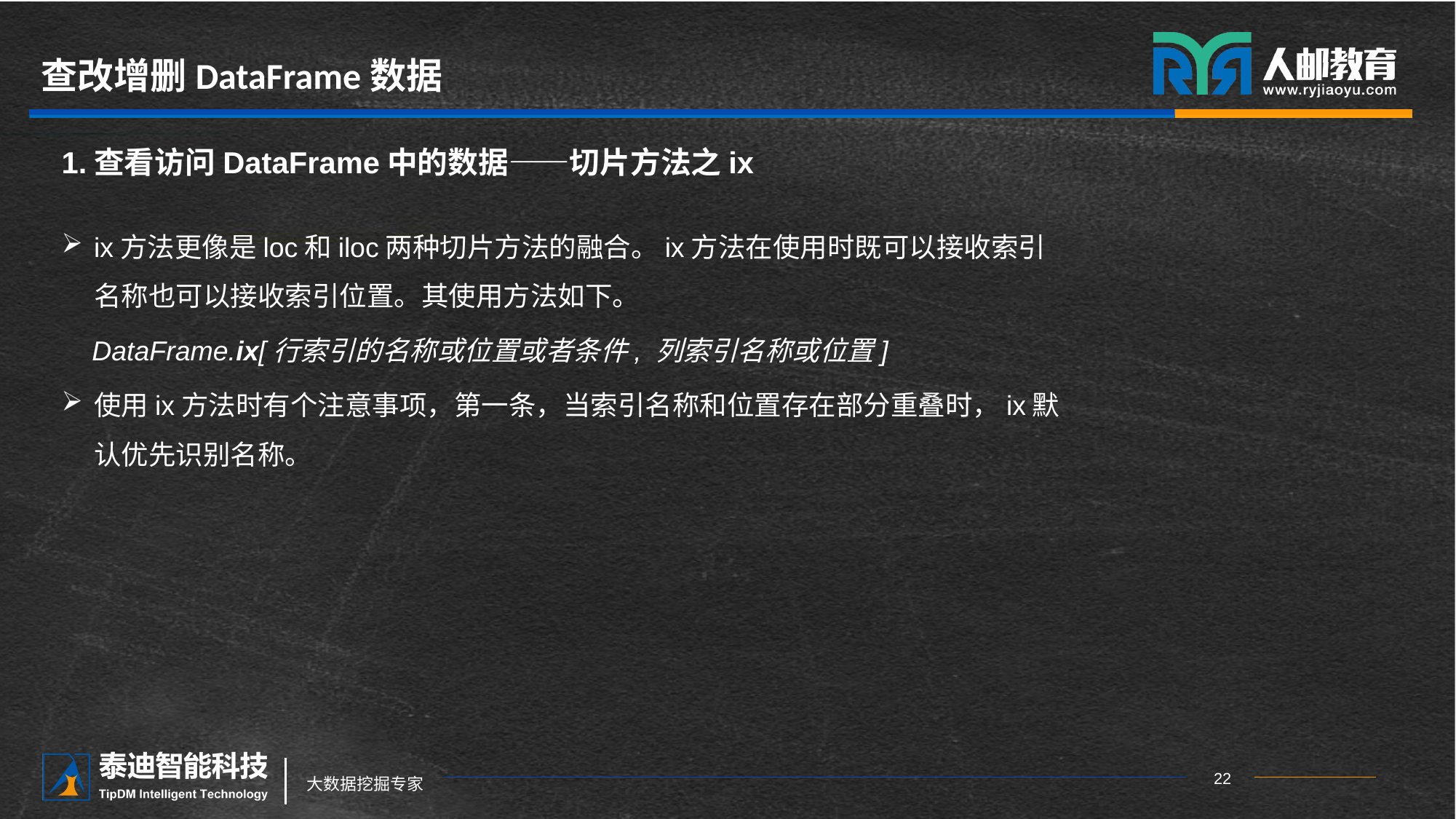

# 查改增删DataFrame数据
1.查看访问DataFrame中的数据——切片方法之ix
ix方法更像是loc和iloc两种切片方法的融合。ix方法在使用时既可以接收索引名称也可以接收索引位置。其使用方法如下。
    DataFrame.ix[行索引的名称或位置或者条件, 列索引名称或位置]
使用ix方法时有个注意事项，第一条，当索引名称和位置存在部分重叠时，ix默认优先识别名称。